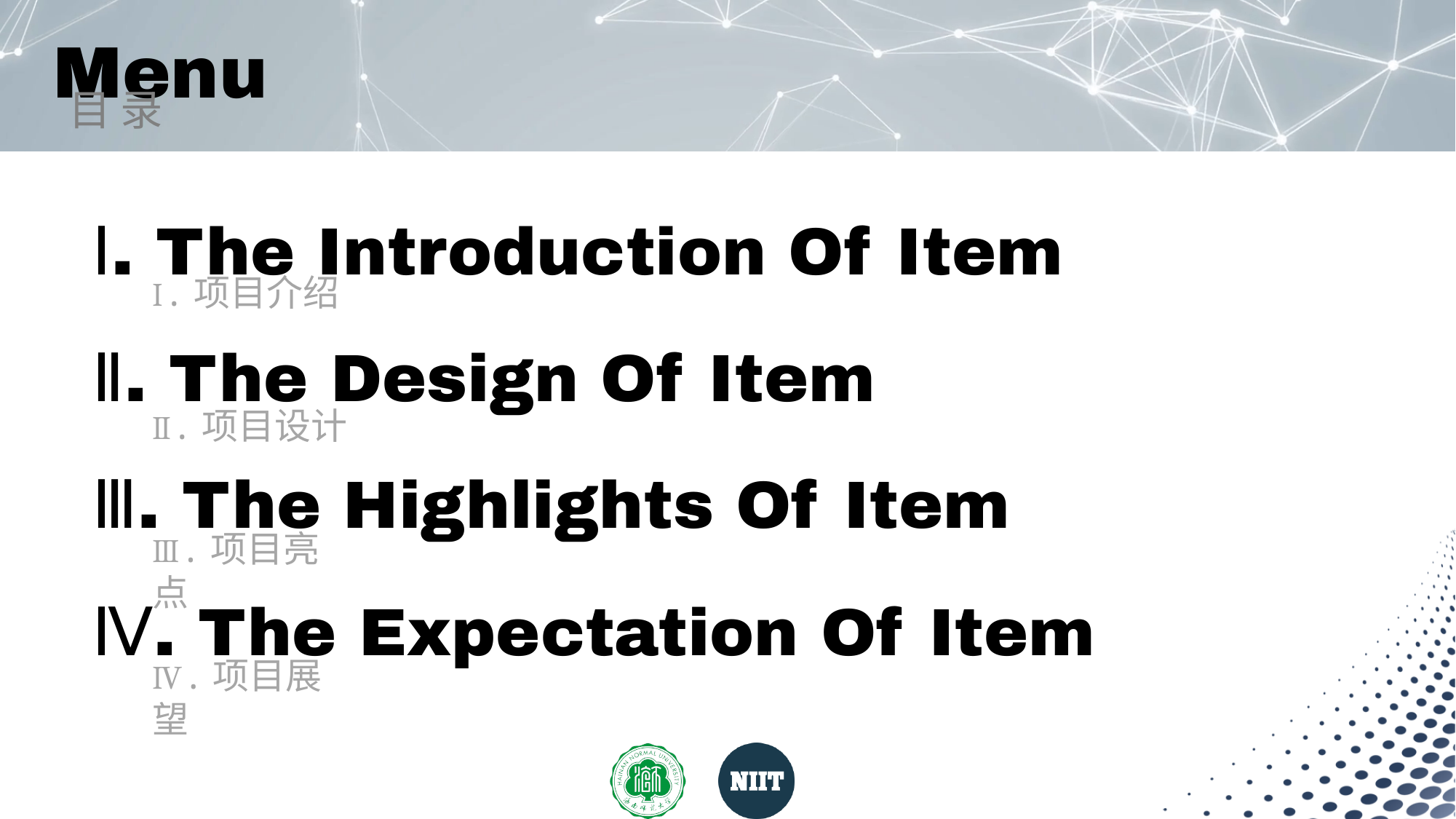

Menu
目 录
Ⅰ. The Introduction Of Item
Ⅰ.项目介绍
Ⅱ. The Design Of Item
Ⅱ.项目设计
Ⅲ. The Highlights Of Item
Ⅲ.项目亮点
Ⅳ. The Expectation Of Item
Ⅳ.项目展望